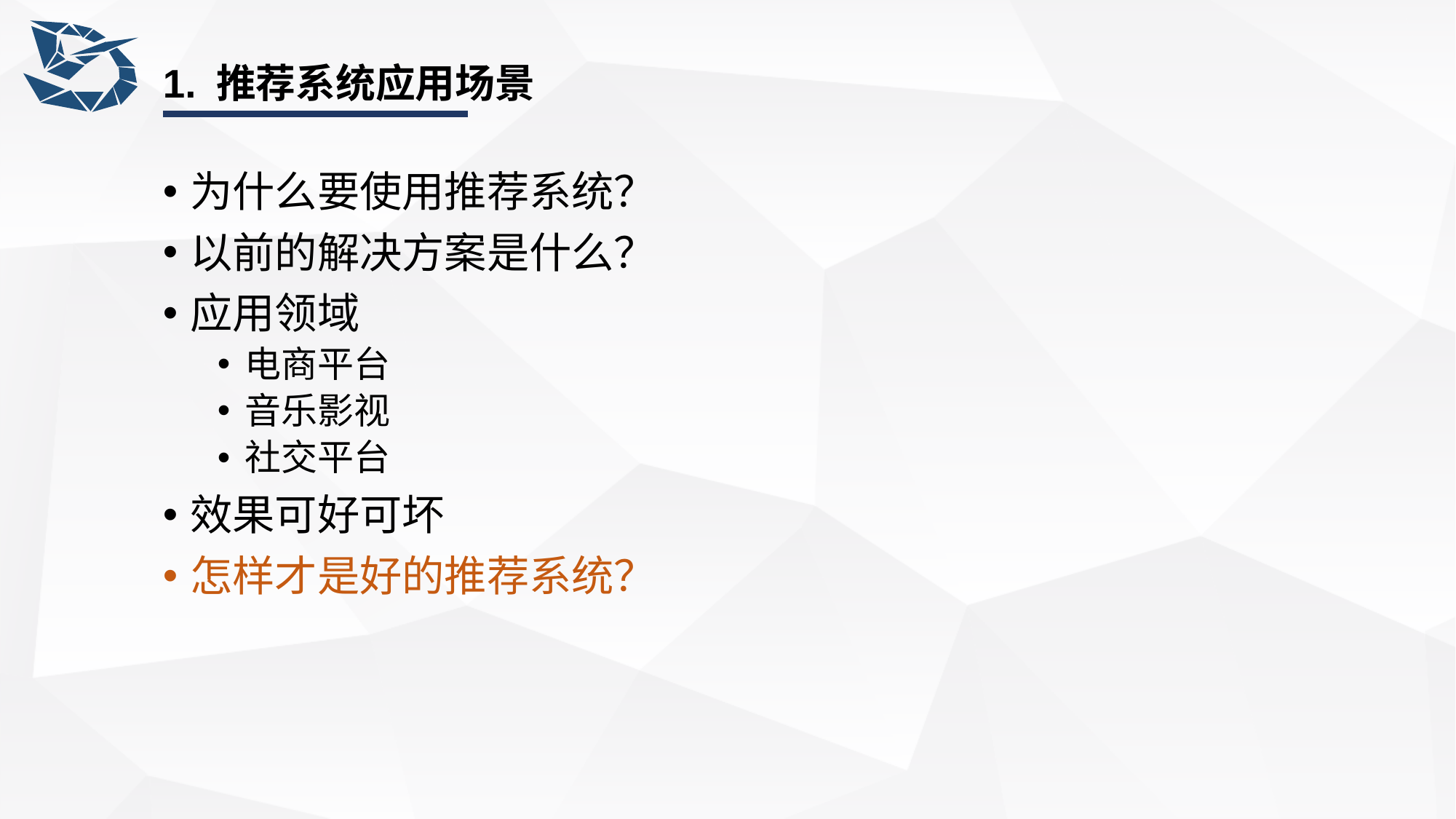

# 1. 推荐系统应用场景
为什么要使用推荐系统？
以前的解决方案是什么？
应用领域
电商平台
音乐影视
社交平台
效果可好可坏
怎样才是好的推荐系统？